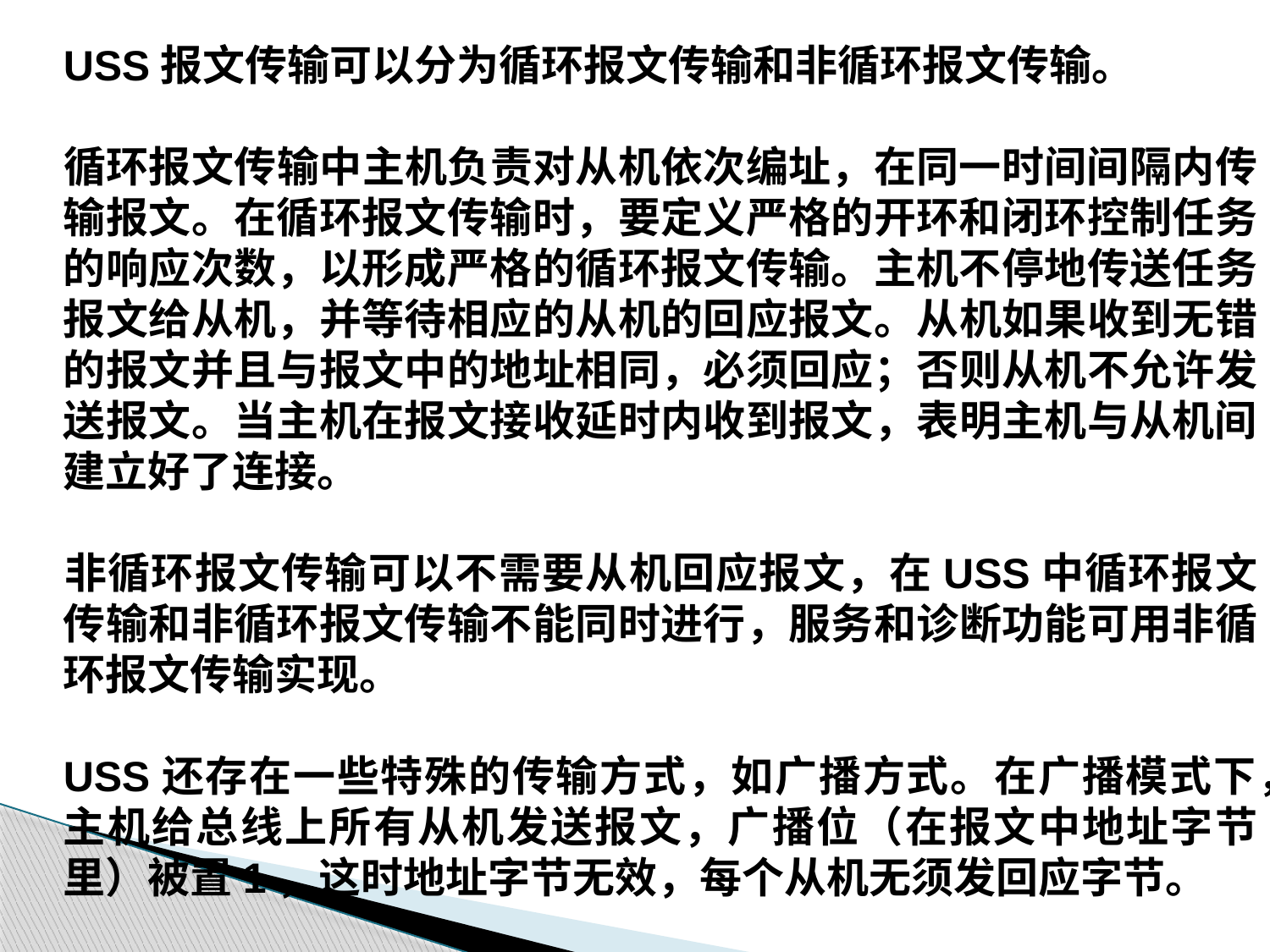

USS报文传输可以分为循环报文传输和非循环报文传输。

	循环报文传输中主机负责对从机依次编址，在同一时间间隔内传输报文。在循环报文传输时，要定义严格的开环和闭环控制任务的响应次数，以形成严格的循环报文传输。主机不停地传送任务报文给从机，并等待相应的从机的回应报文。从机如果收到无错的报文并且与报文中的地址相同，必须回应；否则从机不允许发送报文。当主机在报文接收延时内收到报文，表明主机与从机间建立好了连接。

	非循环报文传输可以不需要从机回应报文，在USS中循环报文传输和非循环报文传输不能同时进行，服务和诊断功能可用非循环报文传输实现。

	USS还存在一些特殊的传输方式，如广播方式。在广播模式下，主机给总线上所有从机发送报文，广播位（在报文中地址字节里）被置1，这时地址字节无效，每个从机无须发回应字节。